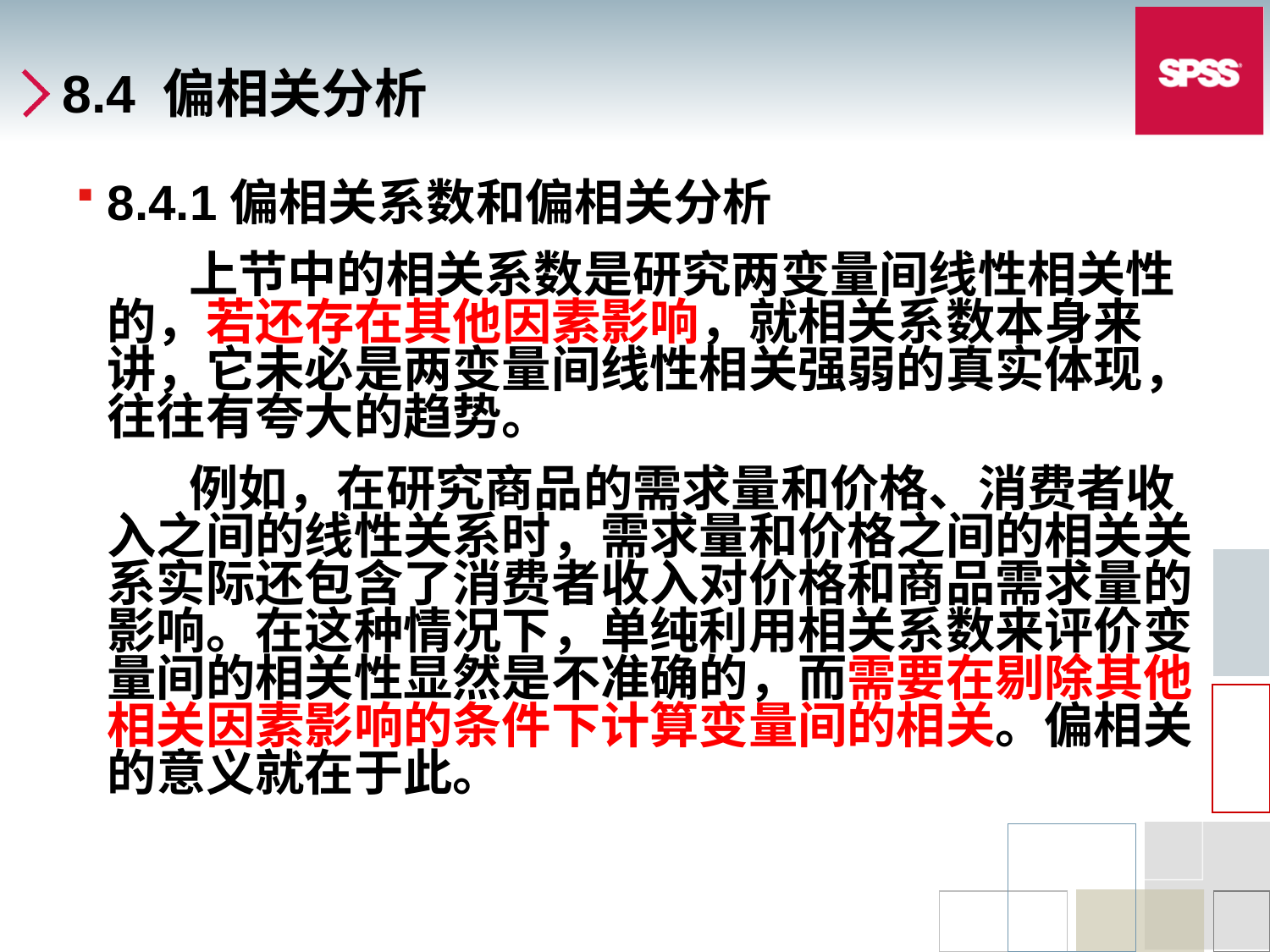

# 8.4 偏相关分析
8.4.1偏相关系数和偏相关分析
         上节中的相关系数是研究两变量间线性相关性的，若还存在其他因素影响，就相关系数本身来讲，它未必是两变量间线性相关强弱的真实体现，往往有夸大的趋势。
         例如，在研究商品的需求量和价格、消费者收入之间的线性关系时，需求量和价格之间的相关关系实际还包含了消费者收入对价格和商品需求量的影响。在这种情况下，单纯利用相关系数来评价变量间的相关性显然是不准确的，而需要在剔除其他相关因素影响的条件下计算变量间的相关。偏相关的意义就在于此。